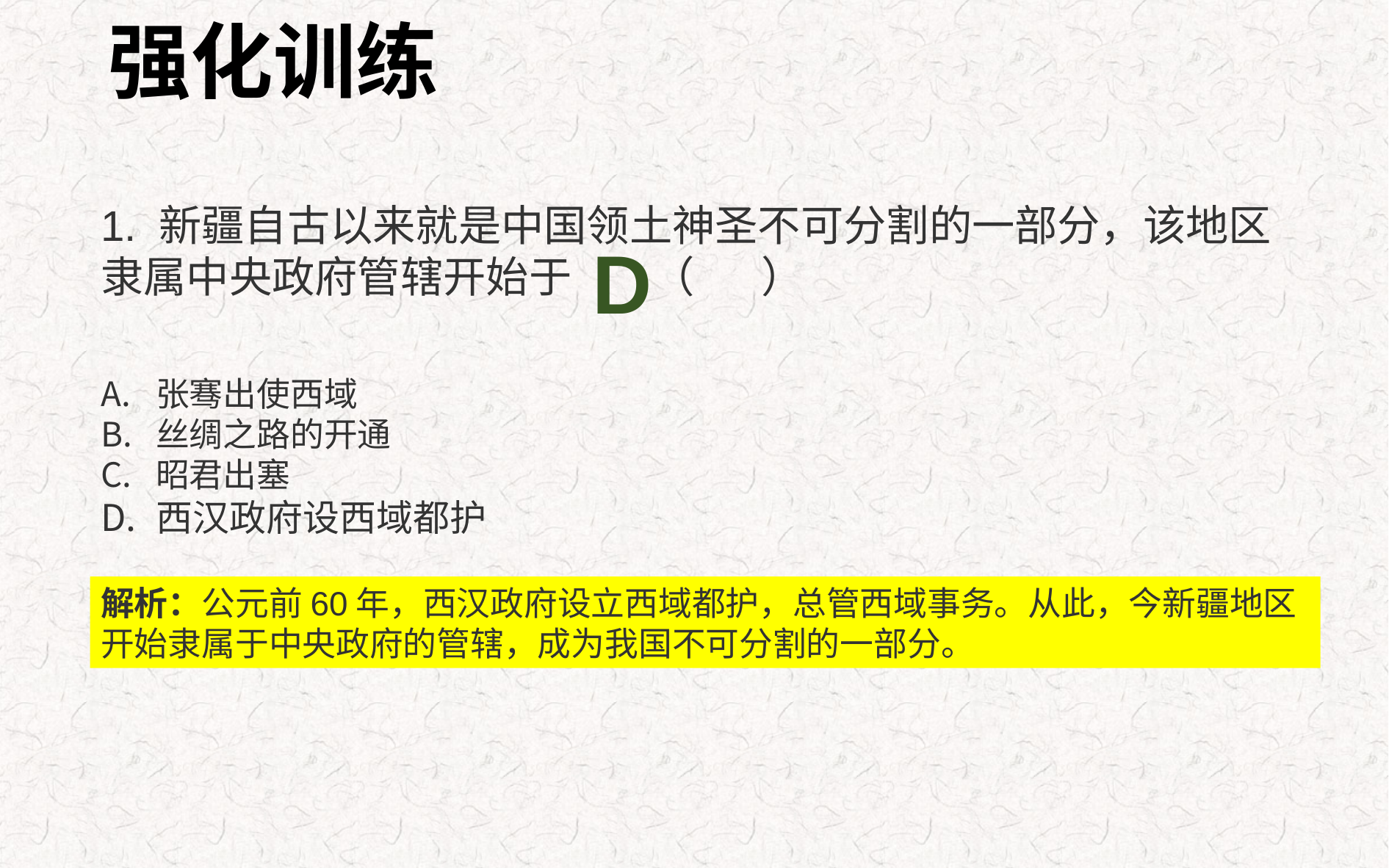

强化训练
1. 新疆自古以来就是中国领土神圣不可分割的一部分，该地区隶属中央政府管辖开始于	（       ）
D
张骞出使西域
丝绸之路的开通
昭君出塞
西汉政府设西域都护
解析：公元前60年，西汉政府设立西域都护，总管西域事务。从此，今新疆地区开始隶属于中央政府的管辖，成为我国不可分割的一部分。